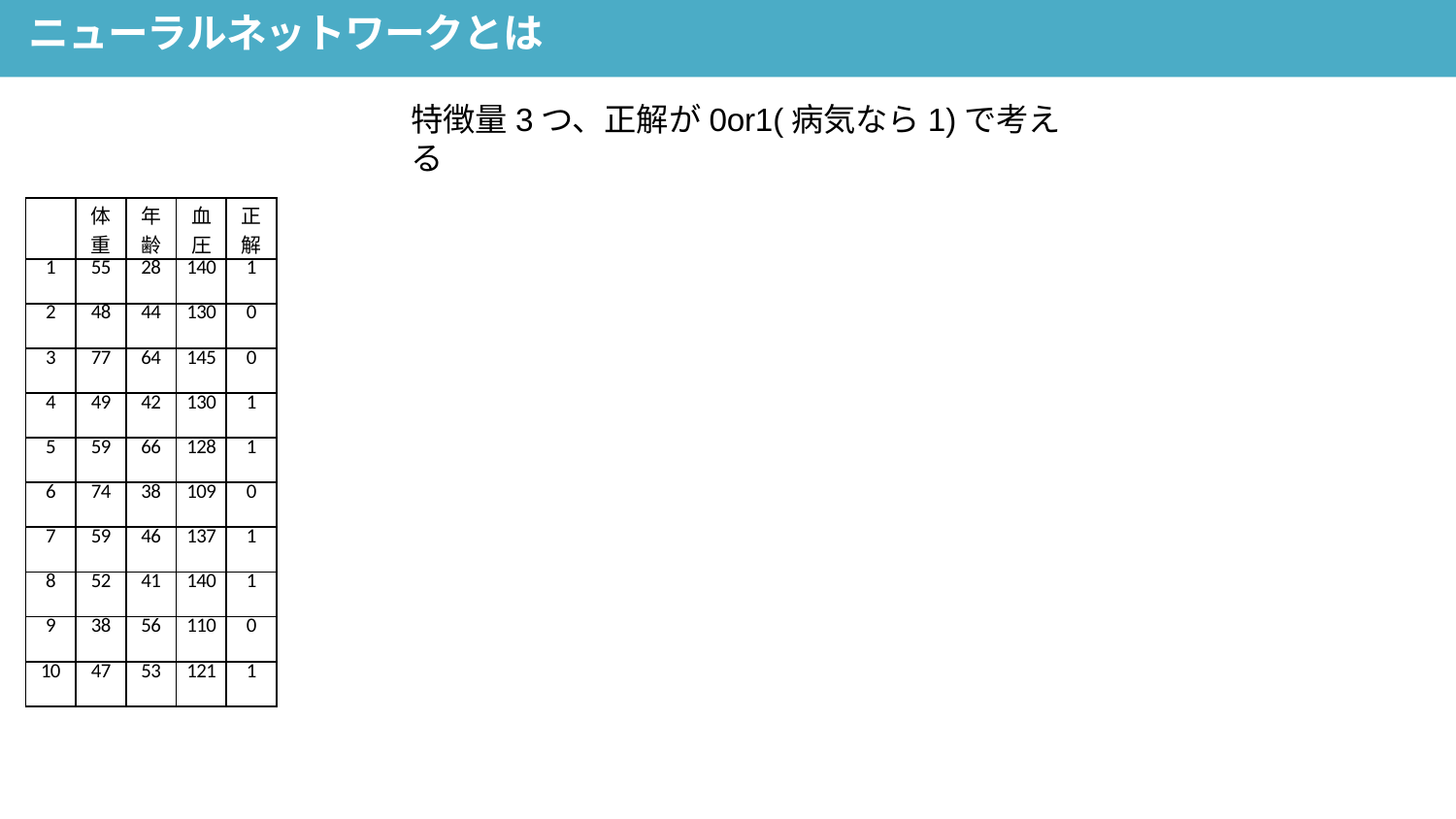

# ニューラルネットワークとは
特徴量3つ、正解が0or1(病気なら1)で考える
|  | 体重 | 年齢 | 血圧 | 正解 |
| --- | --- | --- | --- | --- |
| 1 | 55 | 28 | 140 | 1 |
| 2 | 48 | 44 | 130 | 0 |
| 3 | 77 | 64 | 145 | 0 |
| 4 | 49 | 42 | 130 | 1 |
| 5 | 59 | 66 | 128 | 1 |
| 6 | 74 | 38 | 109 | 0 |
| 7 | 59 | 46 | 137 | 1 |
| 8 | 52 | 41 | 140 | 1 |
| 9 | 38 | 56 | 110 | 0 |
| 10 | 47 | 53 | 121 | 1 |